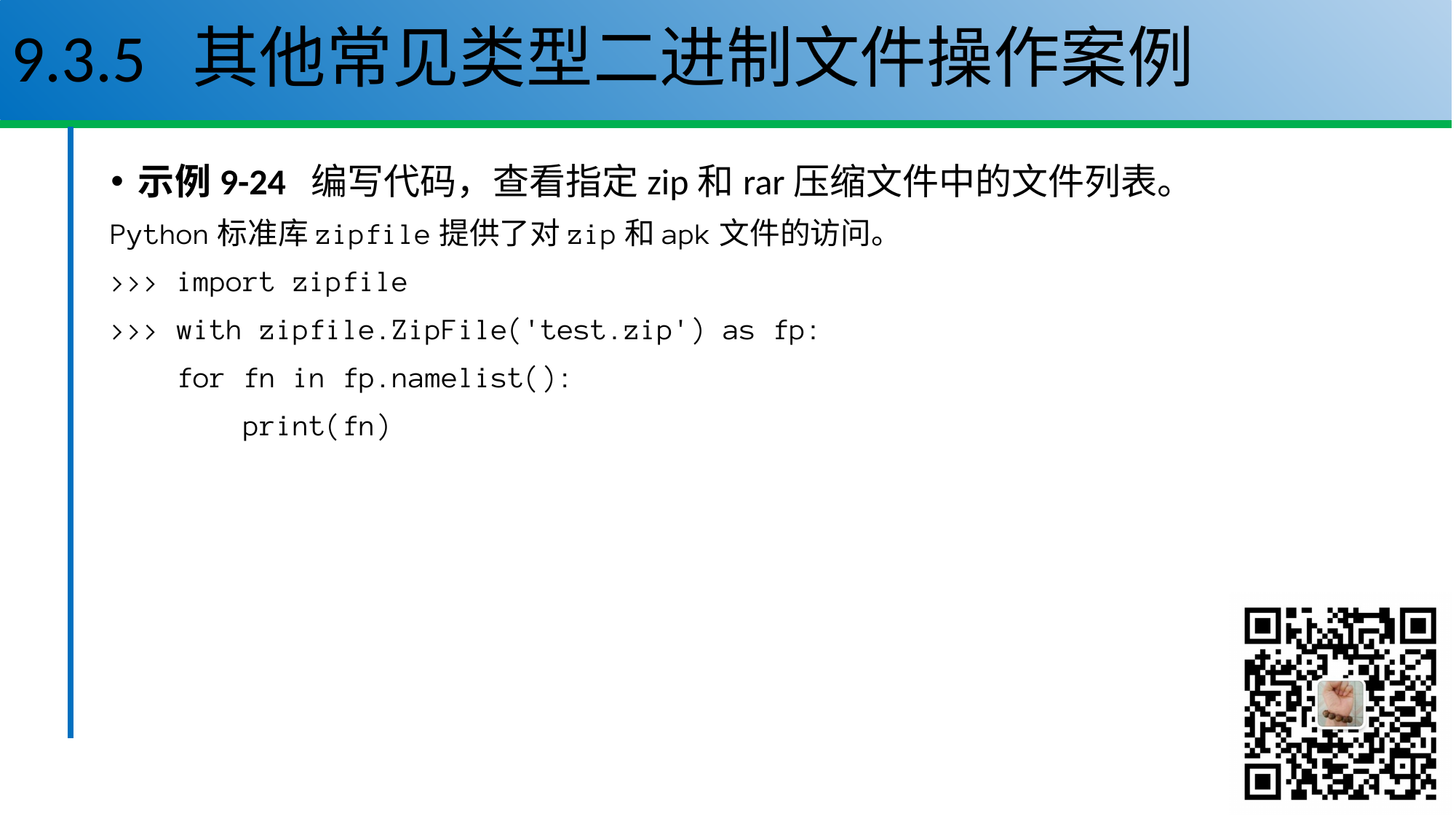

# 9.3.5  其他常见类型二进制文件操作案例
示例9-24  编写代码，查看指定zip和rar压缩文件中的文件列表。
Python标准库zipfile提供了对zip和apk文件的访问。
>>> import zipfile
>>> with zipfile.ZipFile('test.zip') as fp:
    for fn in fp.namelist():
        print(fn)
41